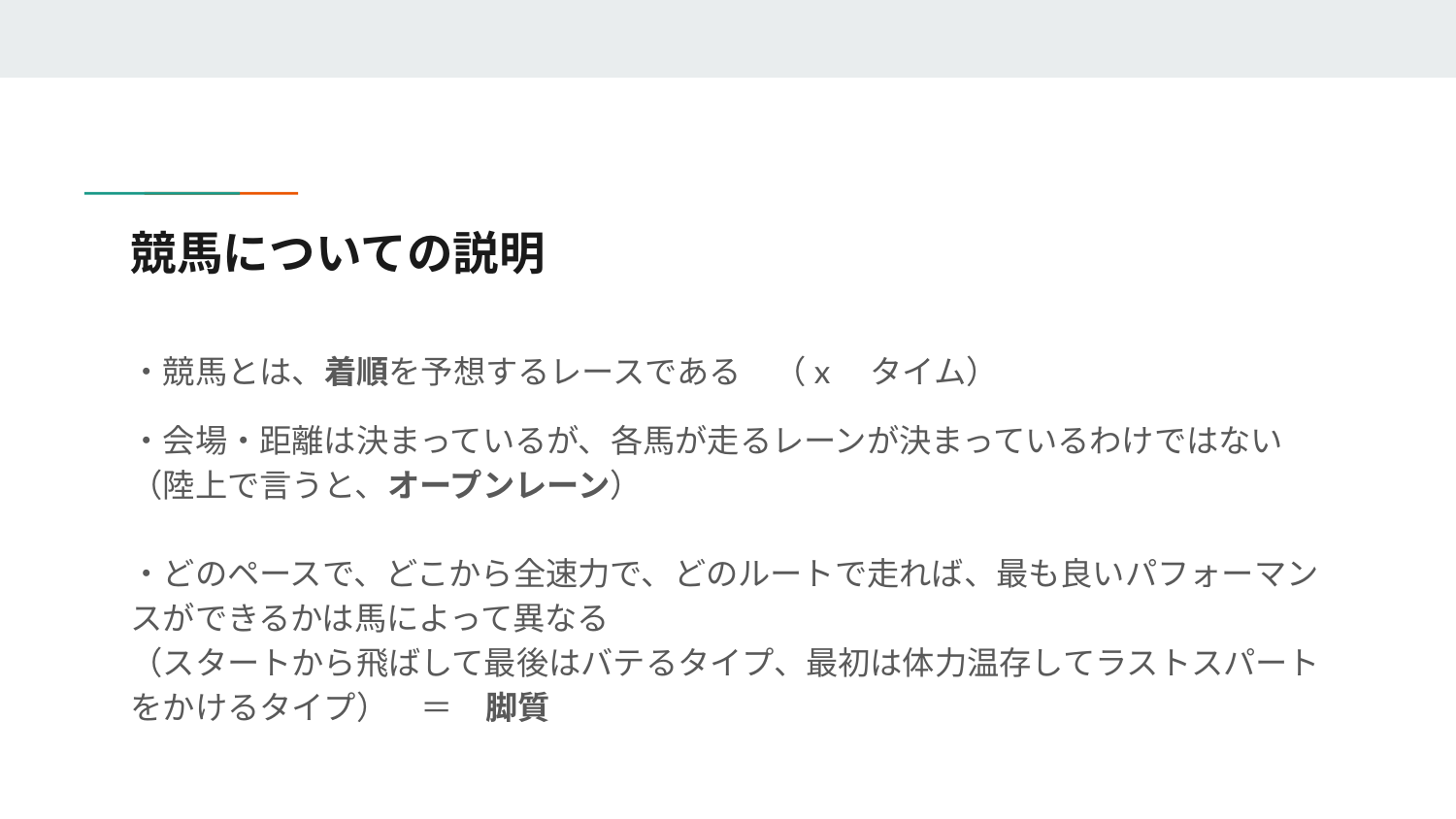

# 競馬についての説明
・競馬とは、着順を予想するレースである　（x　タイム）
・会場・距離は決まっているが、各馬が走るレーンが決まっているわけではない
（陸上で言うと、オープンレーン）

・どのペースで、どこから全速力で、どのルートで走れば、最も良いパフォーマンスができるかは馬によって異なる
（スタートから飛ばして最後はバテるタイプ、最初は体力温存してラストスパートをかけるタイプ）　＝　脚質